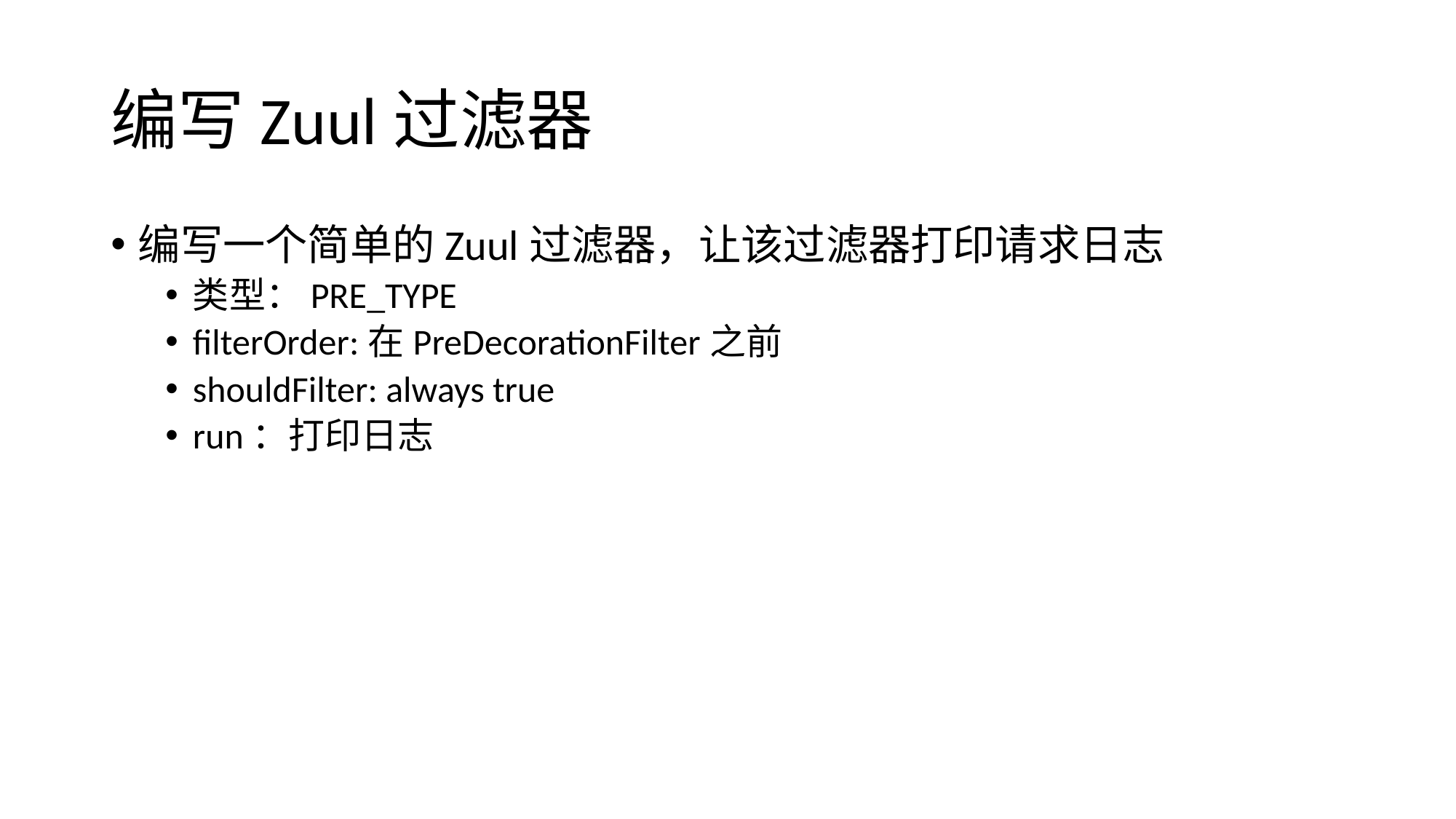

# 编写Zuul过滤器
编写一个简单的Zuul过滤器，让该过滤器打印请求日志
类型：PRE_TYPE
filterOrder:在PreDecorationFilter之前
shouldFilter: always true
run：打印日志